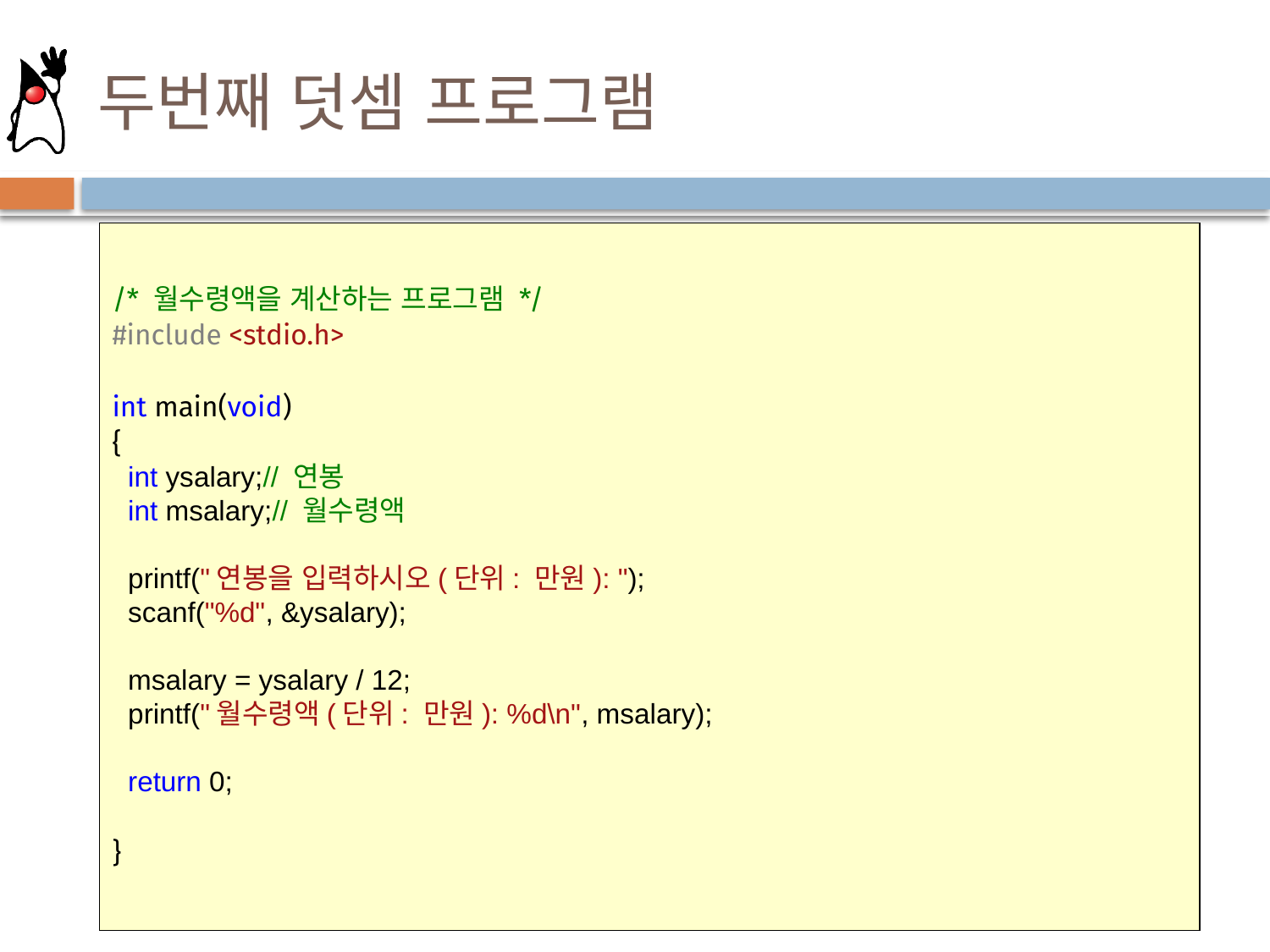

# 두번째 덧셈 프로그램
/* 월수령액을 계산하는 프로그램 */
#include <stdio.h>

int main(void)
{
int ysalary;// 연봉
int msalary;// 월수령액

printf("연봉을 입력하시오(단위: 만원): ");
scanf("%d", &ysalary);

msalary = ysalary / 12;
printf("월수령액(단위: 만원): %d\n", msalary);

return 0;

}